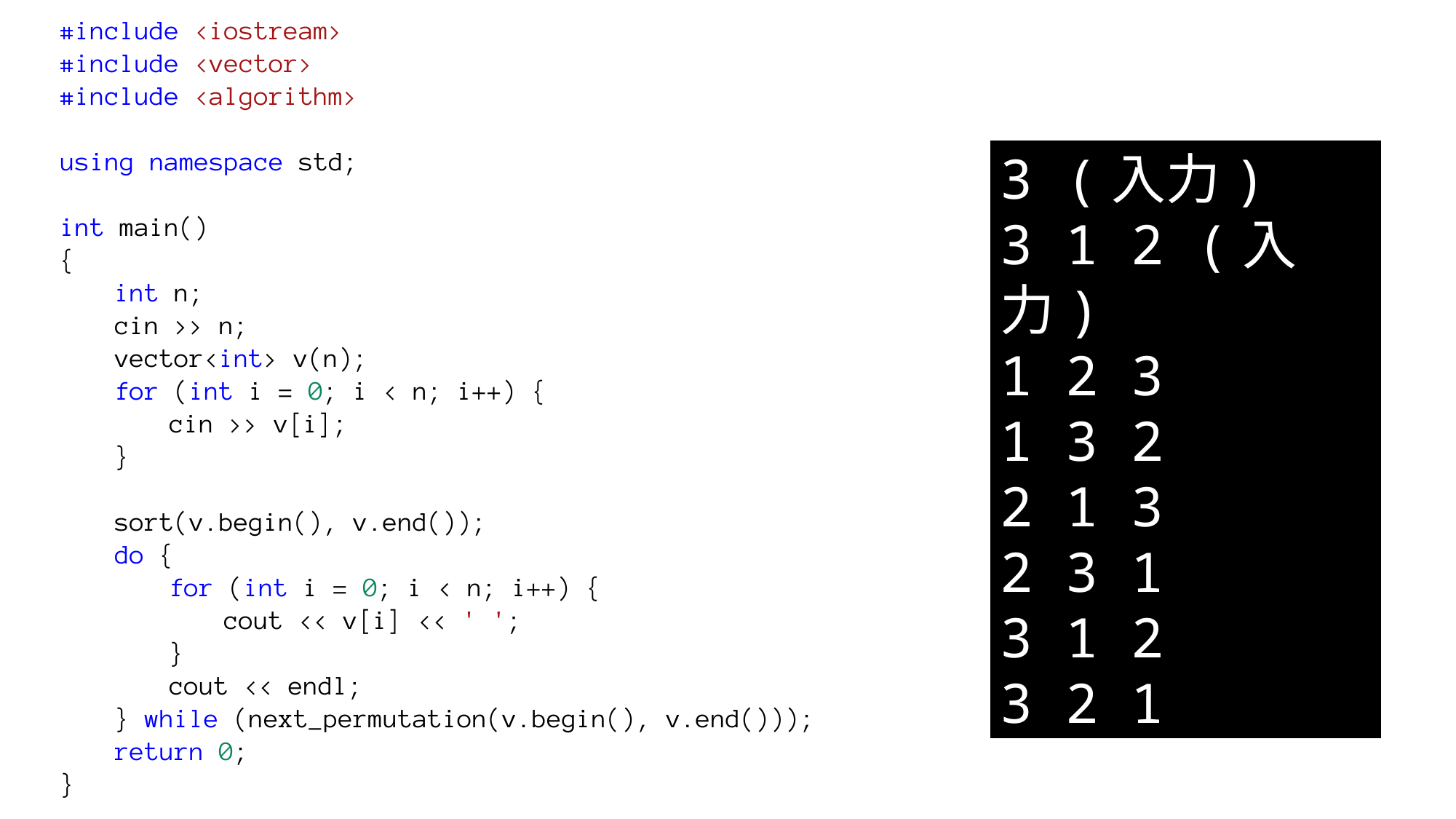

#include <iostream>
#include <vector>
#include <algorithm>
using namespace std;
int main()
{
int n;
cin >> n;
vector<int> v(n);
for (int i = 0; i < n; i++) {
cin >> v[i];
}
sort(v.begin(), v.end());
do {
for (int i = 0; i < n; i++) {
cout << v[i] << ' ';
}
cout << endl;
} while (next_permutation(v.begin(), v.end()));
return 0;
}
3 (入力)
3 1 2 (入力)
1 2 3
1 3 2
2 1 3
2 3 1
3 1 2
3 2 1